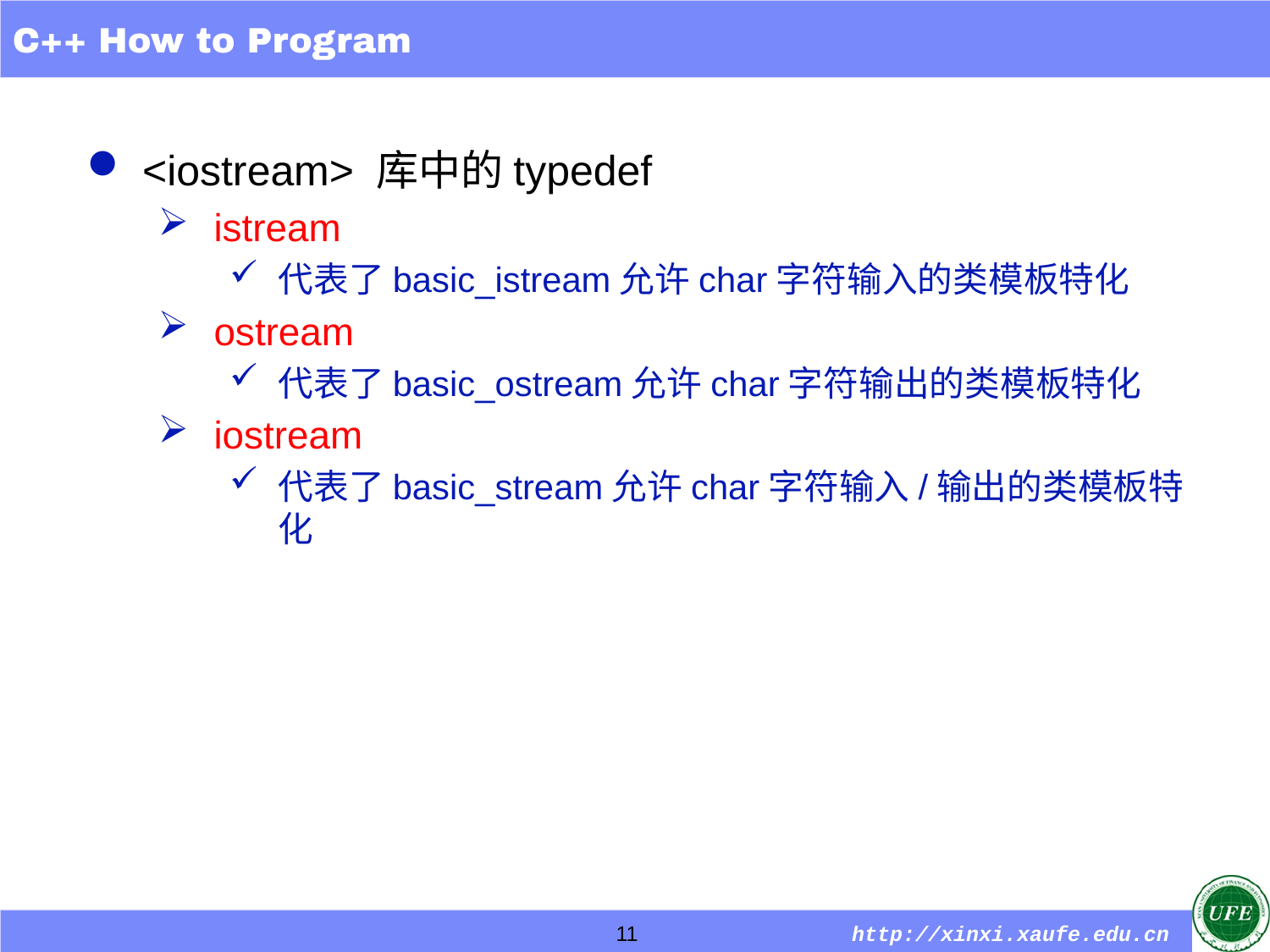

<iostream> 库中的typedef
istream
代表了basic_istream允许char字符输入的类模板特化
ostream
代表了basic_ostream允许char字符输出的类模板特化
iostream
代表了basic_stream允许char字符输入/输出的类模板特化
11